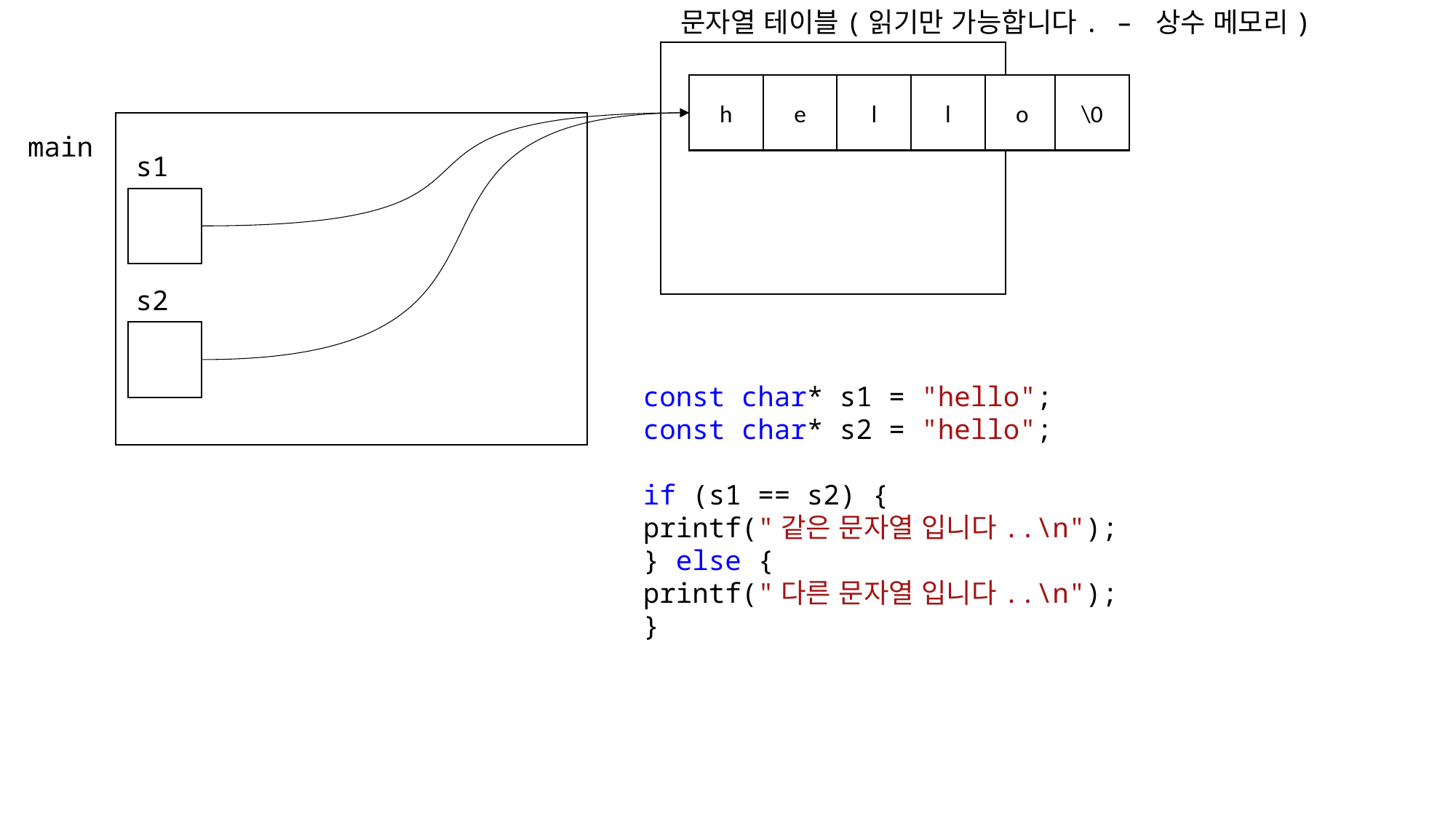

문자열 테이블(읽기만 가능합니다. – 상수 메모리)

h
e
l
l
o
\0

main
s1

s2

const char* s1 = "hello";
const char* s2 = "hello";
if (s1 == s2) {
printf("같은 문자열 입니다..\n");
} else {
printf("다른 문자열 입니다..\n");
}